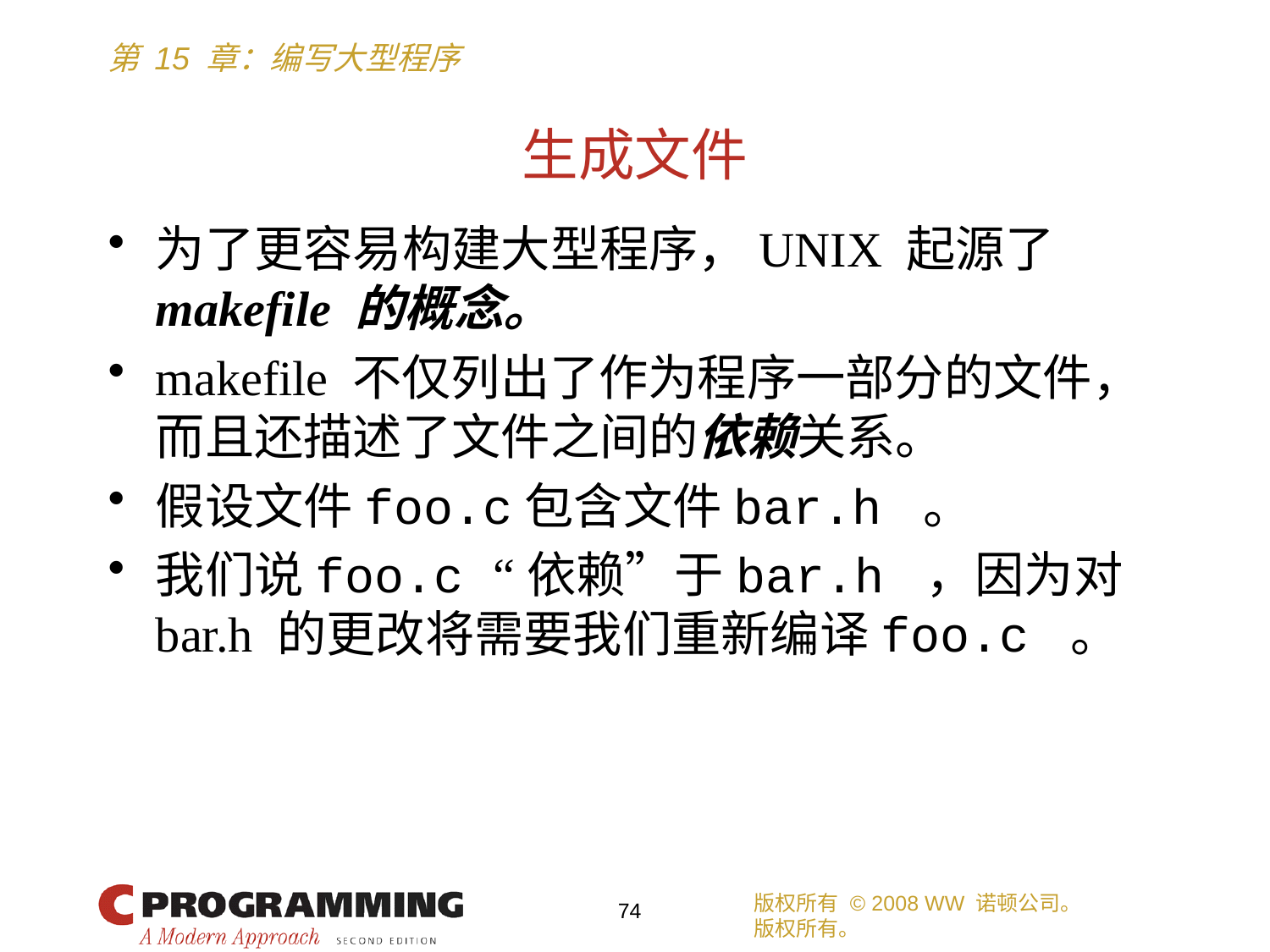

# 生成文件
为了更容易构建大型程序，UNIX 起源了makefile 的概念。
makefile 不仅列出了作为程序一部分的文件，而且还描述了文件之间的依赖关系。
假设文件foo.c包含文件bar.h 。
我们说foo.c “依赖”于bar.h ，因为对 bar.h 的更改将需要我们重新编译foo.c 。
版权所有 © 2008 WW 诺顿公司。
版权所有。
74